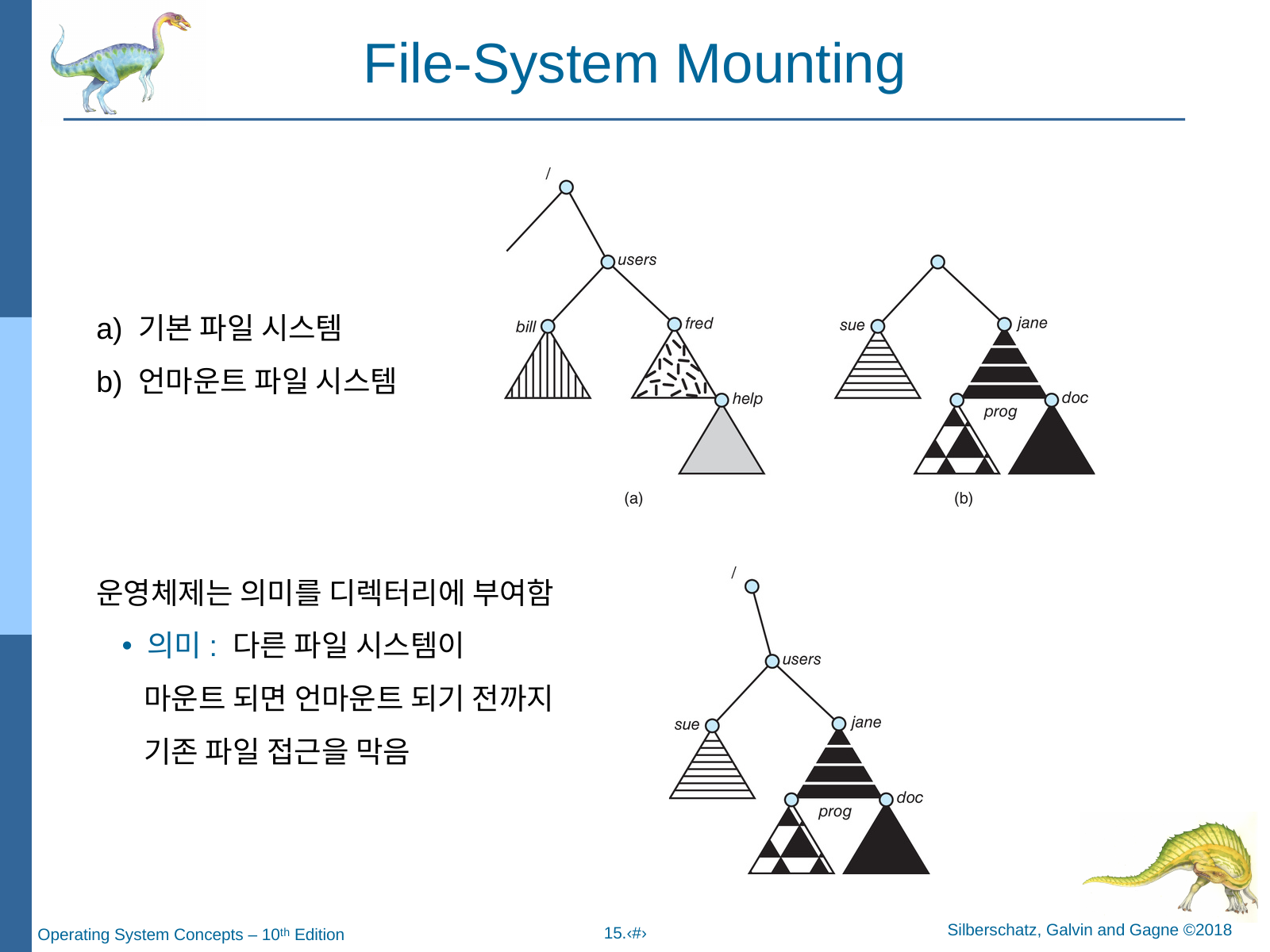

File-System Mounting

a) 기본 파일 시스템
b) 언마운트 파일 시스템

운영체제는 의미를 디렉터리에 부여함
의미: 다른 파일 시스템이
      마운트 되면 언마운트 되기 전까지
      기존 파일 접근을 막음

Silberschatz, Galvin and Gagne ©2018
15.‹#›
Operating System Concepts – 10ᵗʰ Edition